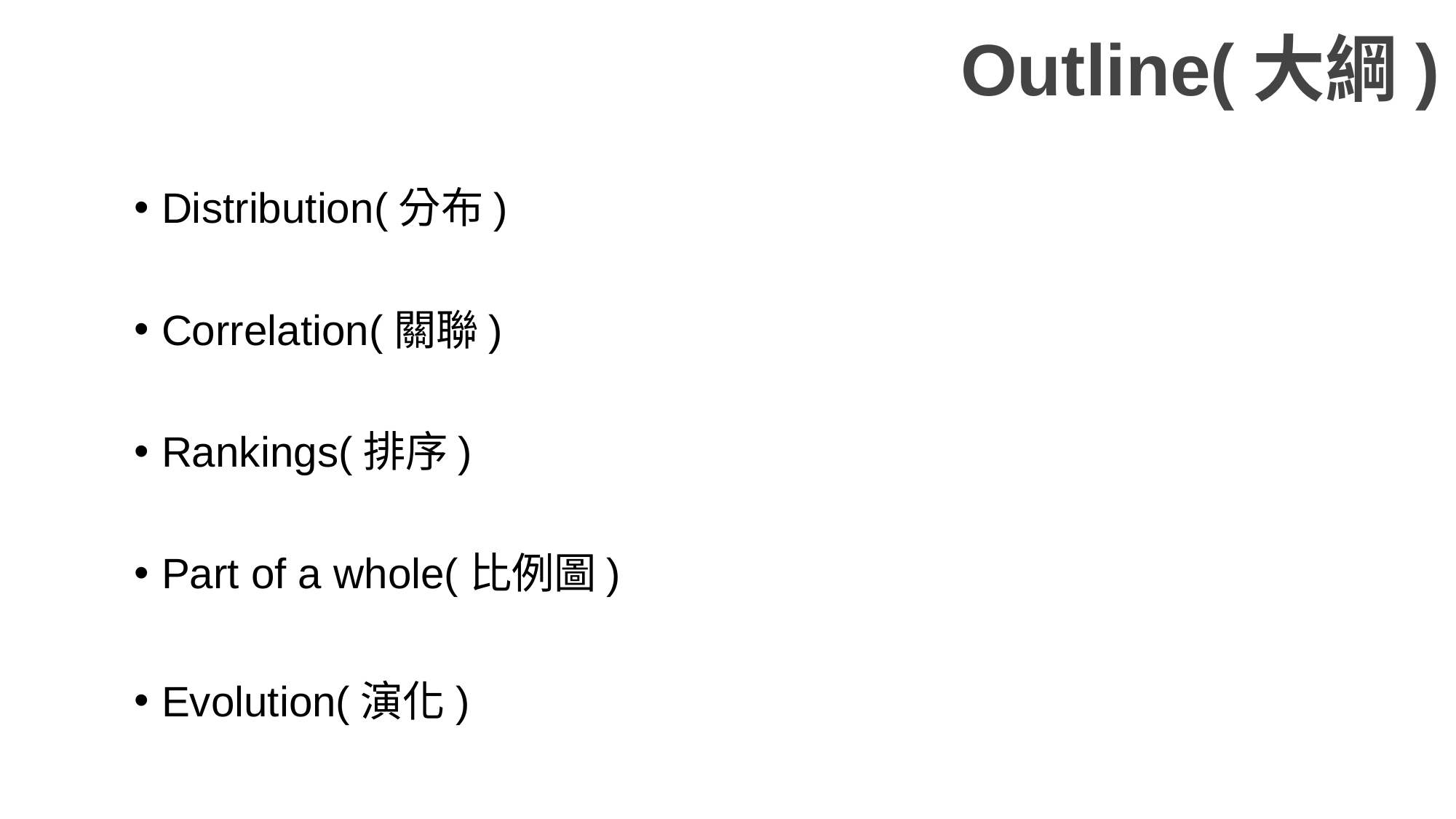

Outline(大綱)
Distribution(分布)

Correlation(關聯)

Rankings(排序)

Part of a whole(比例圖)

Evolution(演化)